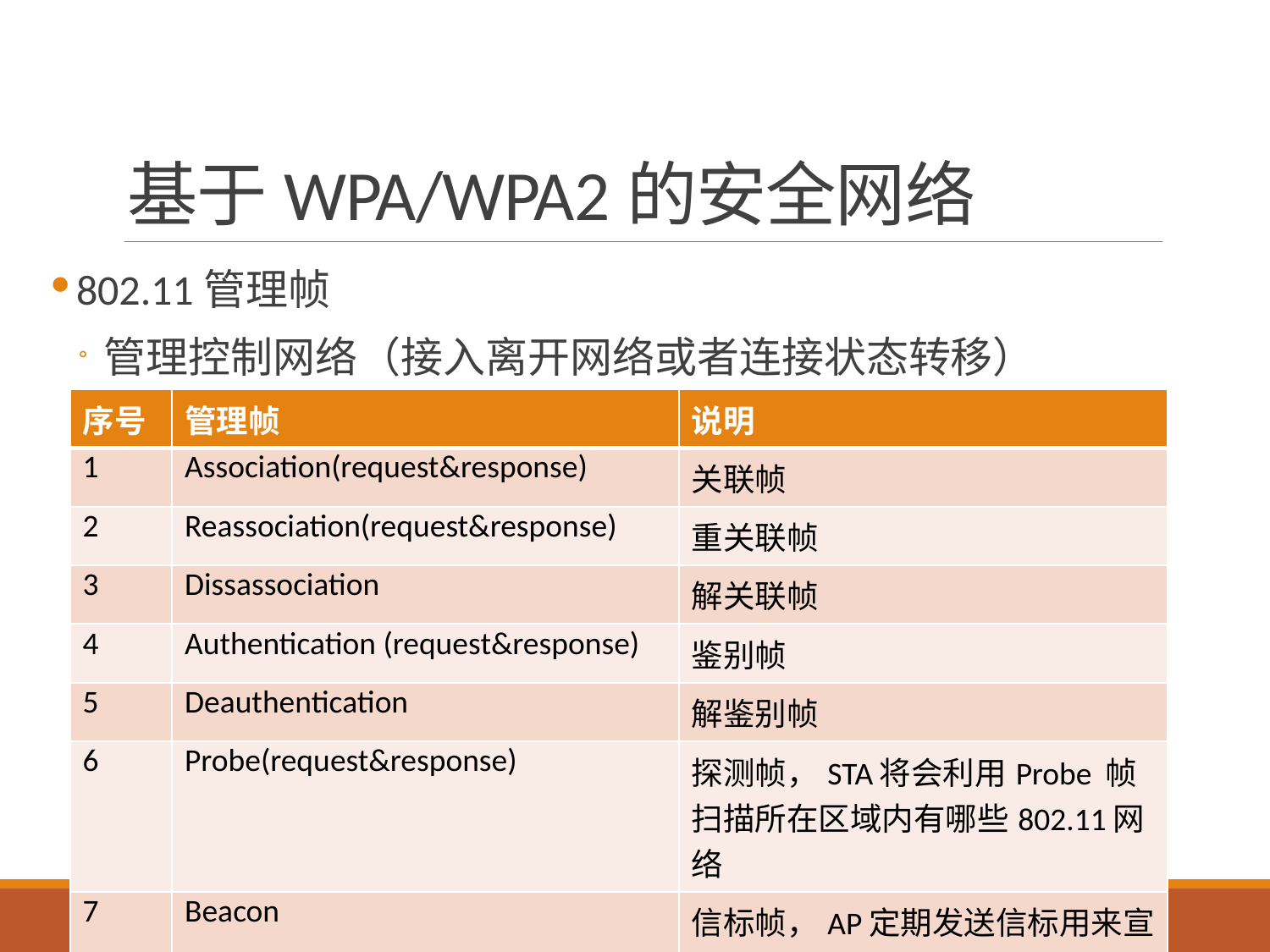

# 基于WPA/WPA2的安全网络
802.11管理帧
管理控制网络（接入离开网络或者连接状态转移）

| 序号 | 管理帧 | 说明 |
| --- | --- | --- |
| 1 | Association(request&response) | 关联帧 |
| 2 | Reassociation(request&response) | 重关联帧 |
| 3 | Dissassociation | 解关联帧 |
| 4 | Authentication (request&response) | 鉴别帧 |
| 5 | Deauthentication | 解鉴别帧 |
| 6 | Probe(request&response) | 探测帧，STA将会利用Probe 帧扫描所在区域内有哪些802.11网络 |
| 7 | Beacon | 信标帧，AP定期发送信标用来宣告某个网络的存在。 |
14